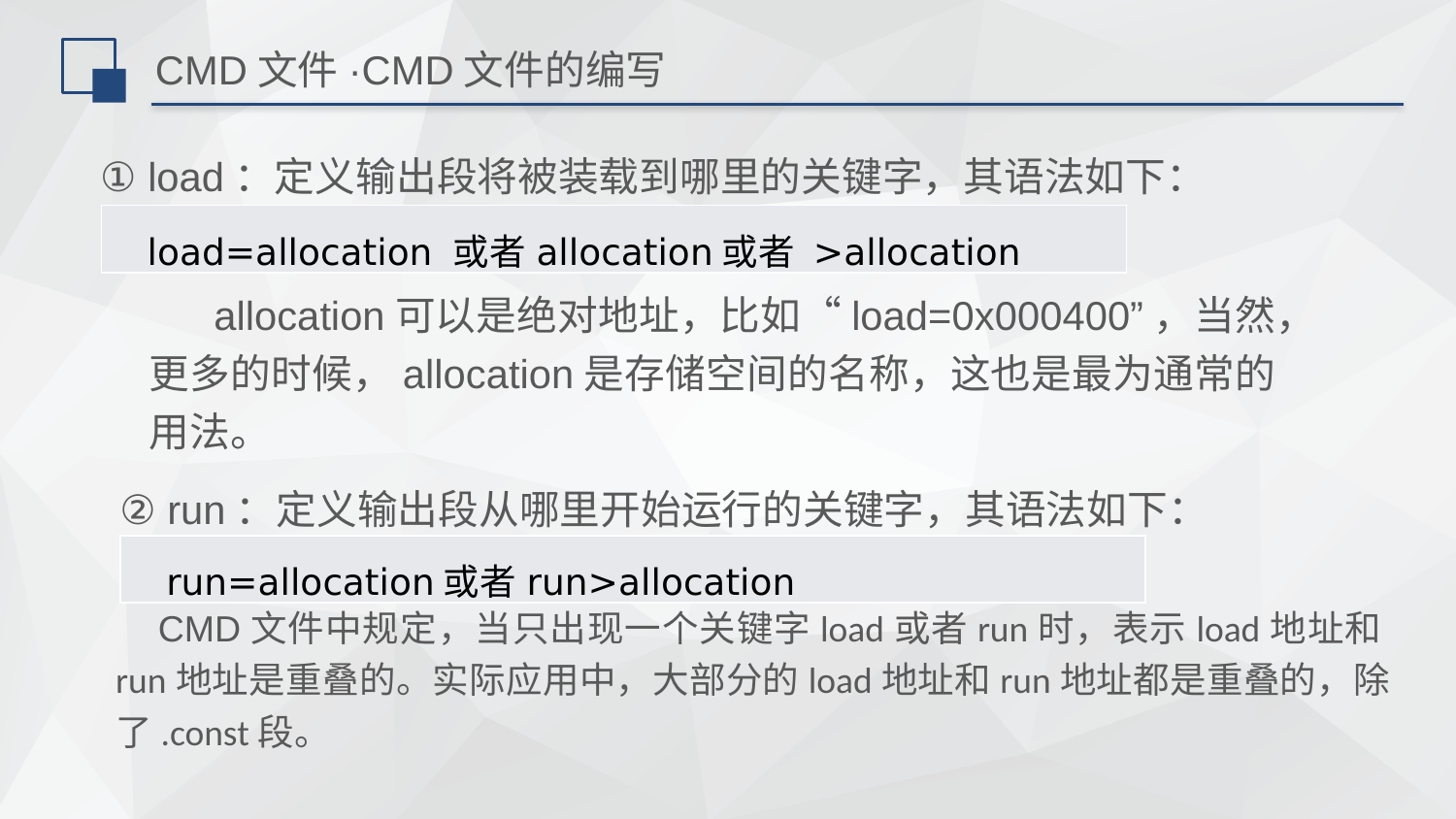

# CMD文件·CMD文件的编写
① load：定义输出段将被装载到哪里的关键字，其语法如下：
| load=allocation 或者allocation或者 >allocation |
| --- |
  allocation可以是绝对地址，比如“load=0x000400”，当然，更多的时候，allocation是存储空间的名称，这也是最为通常的用法。
② run：定义输出段从哪里开始运行的关键字，其语法如下：
| run=allocation或者run>allocation |
| --- |
CMD文件中规定，当只出现一个关键字load或者run时，表示load地址和run地址是重叠的。实际应用中，大部分的load地址和run地址都是重叠的，除了.const段。